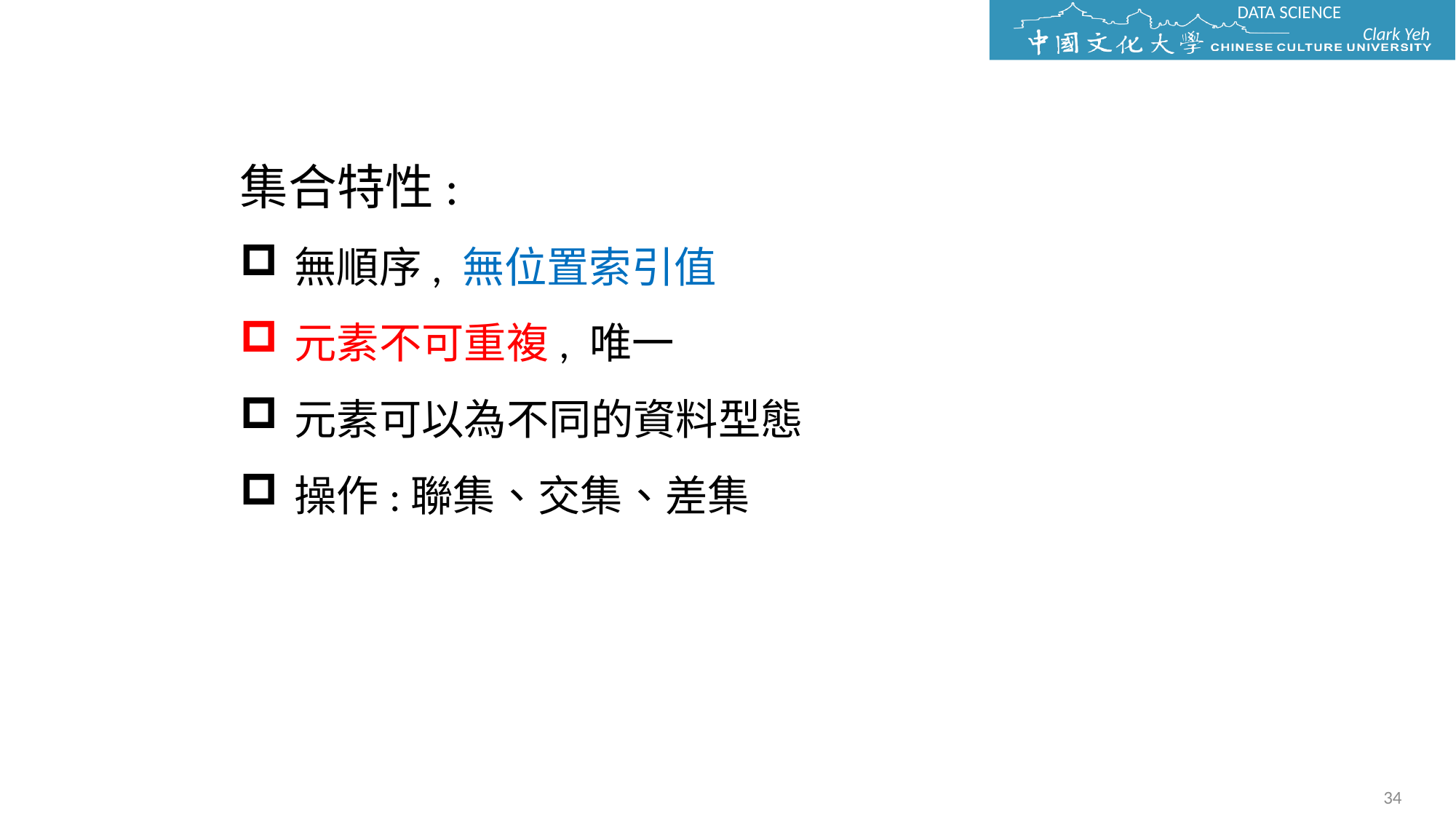

集合特性:
無順序, 無位置索引值
元素不可重複, 唯一
元素可以為不同的資料型態
操作:聯集、交集、差集
34